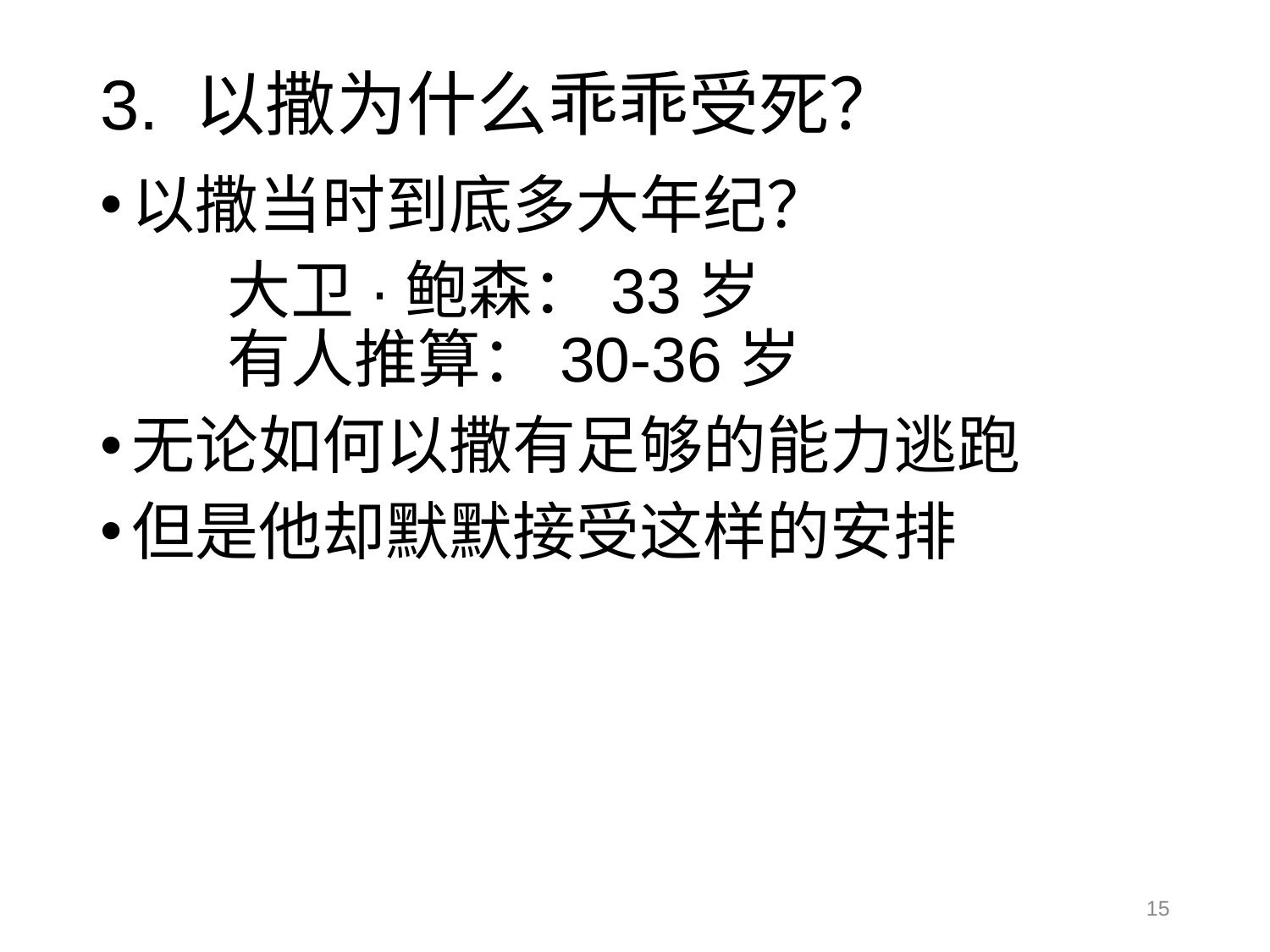

# 3. 以撒为什么乖乖受死？
以撒当时到底多大年纪？
	大卫·鲍森：33岁
	有人推算：30-36岁
无论如何以撒有足够的能力逃跑
但是他却默默接受这样的安排

15